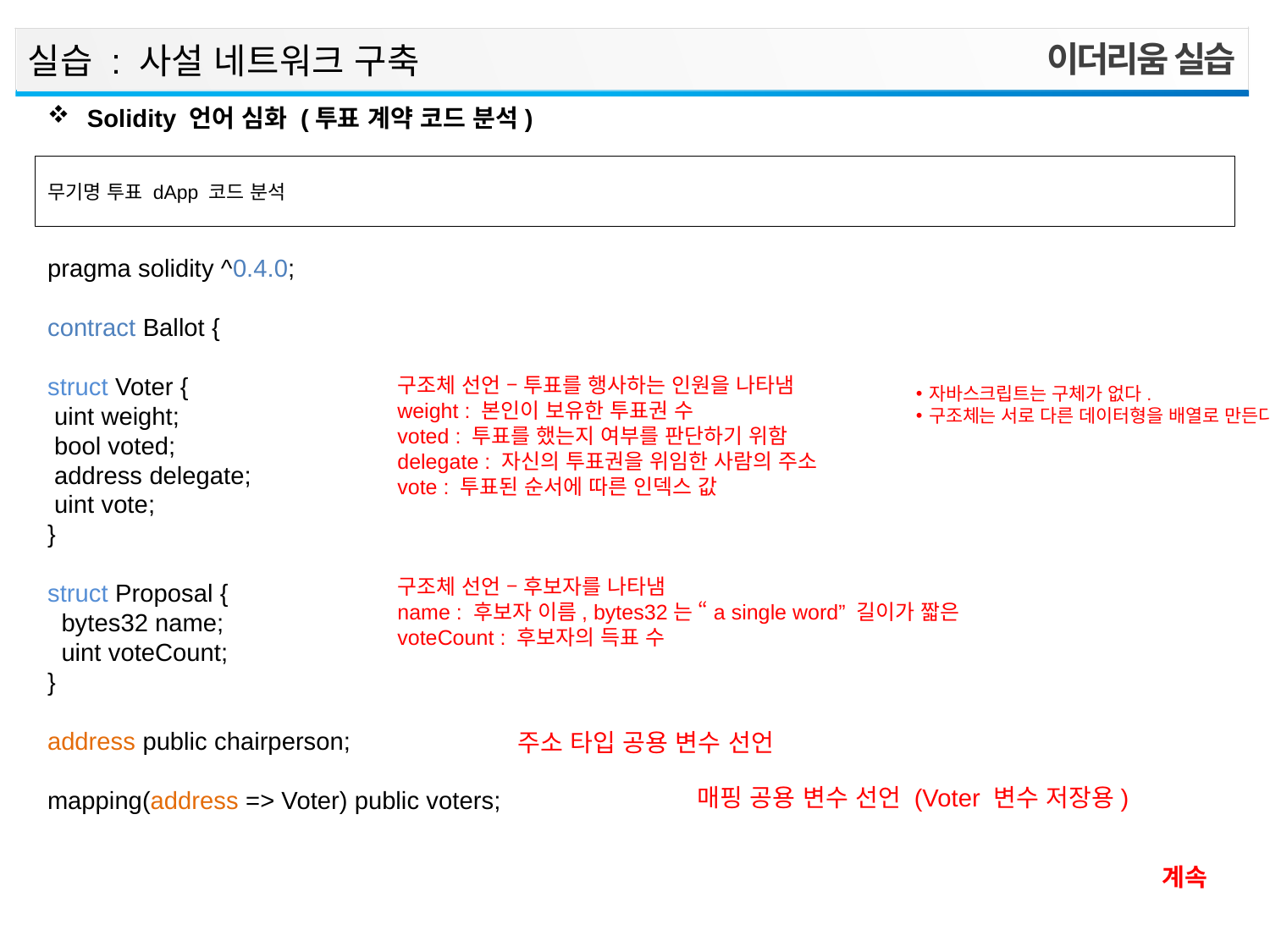

이더리움 실습
실습 : 사설 네트워크 구축
Solidity 언어 심화 (투표 계약 코드 분석)
무기명 투표 dApp 코드 분석
pragma solidity ^0.4.0;

contract Ballot {

struct Voter {
 uint weight;
 bool voted;
 address delegate;
 uint vote;
}

struct Proposal {
  bytes32 name;
  uint voteCount;
}

address public chairperson;

mapping(address => Voter) public voters;

구조체 선언 – 투표를 행사하는 인원을 나타냄
weight : 본인이 보유한 투표권 수
voted : 투표를 했는지 여부를 판단하기 위함
delegate : 자신의 투표권을 위임한 사람의 주소
vote : 투표된 순서에 따른 인덱스 값
자바스크립트는 구체가 없다.
구조체는 서로 다른 데이터형을 배열로 만든다.
구조체 선언 – 후보자를 나타냄
name : 후보자 이름, bytes32는 “a single word” 길이가 짧은
voteCount : 후보자의 득표 수
주소 타입 공용 변수 선언
매핑 공용 변수 선언 (Voter 변수 저장용)
계속